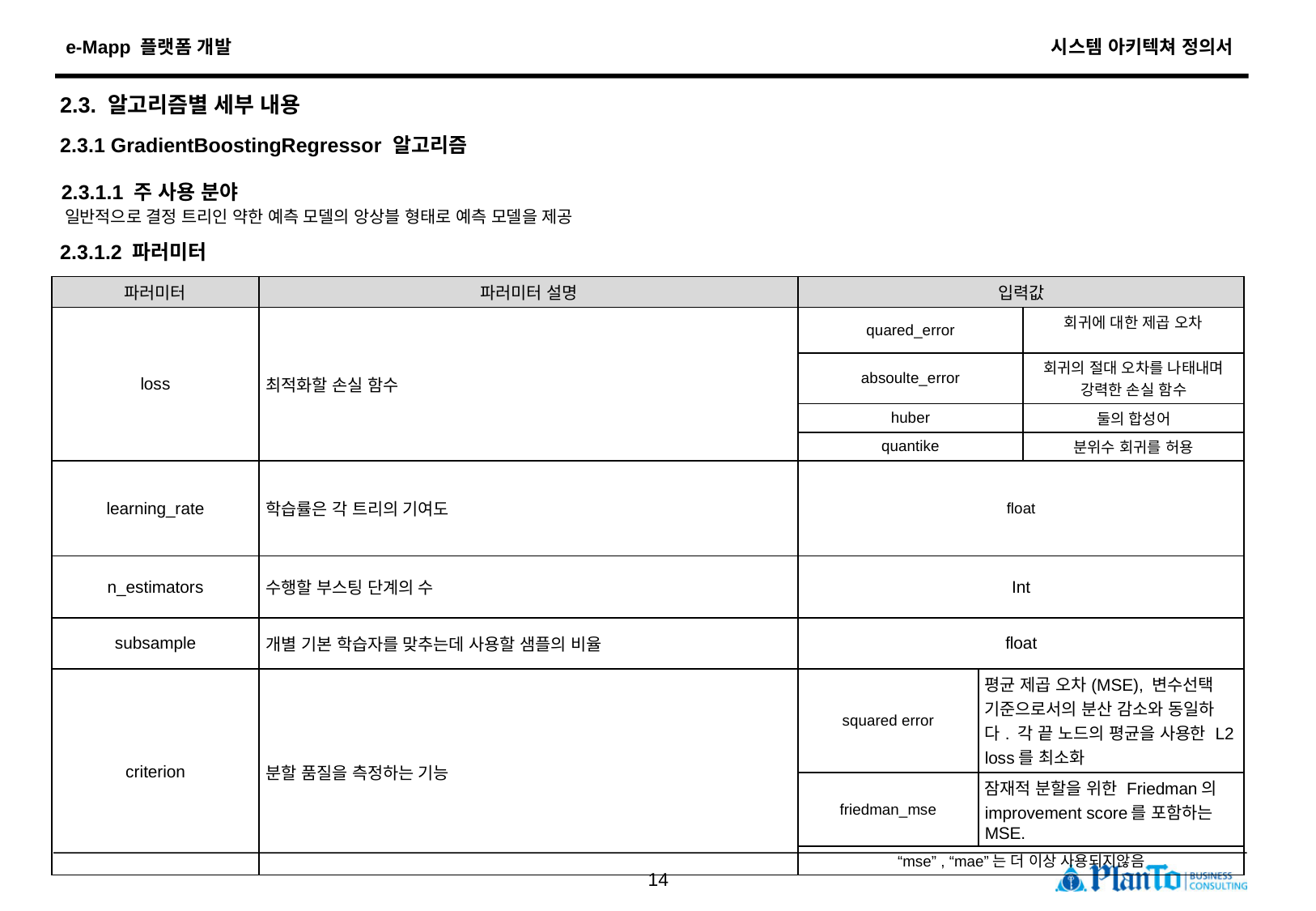

2.3. 알고리즘별 세부 내용
2.3.1 GradientBoostingRegressor 알고리즘
2.3.1.1 주 사용 분야
일반적으로 결정 트리인 약한 예측 모델의 앙상블 형태로 예측 모델을 제공

2.3.1.2 파러미터
| 파러미터 | 파러미터 설명 | 입력값 |  |  |
| --- | --- | --- | --- | --- |
| loss | 최적화할 손실 함수 | quared\_error |  | 회귀에 대한 제곱 오차 |
|  |  | absoulte\_error |  | 회귀의 절대 오차를 나태내며 강력한 손실 함수 |
|  |  | huber |  | 둘의 합성어 |
|  |  | quantike |  | 분위수 회귀를 허용 |
| learning\_rate | 학습률은 각 트리의 기여도 | float |  |  |
| n\_estimators | 수행할 부스팅 단계의 수 | Int |  |  |
| subsample | 개별 기본 학습자를 맞추는데 사용할 샘플의 비율 | float |  |  |
| criterion | 분할 품질을 측정하는 기능 | squared error | 평균 제곱 오차(MSE), 변수선택 기준으로서의 분산 감소와 동일하다. 각 끝 노드의 평균을 사용한 L2 loss를 최소화 |  |
|  |  | friedman\_mse | 잠재적 분할을 위한 Friedman의 improvement score를 포함하는 MSE. |  |
|  |  | “mse” , “mae”는 더 이상 사용되지않음 |  |  |